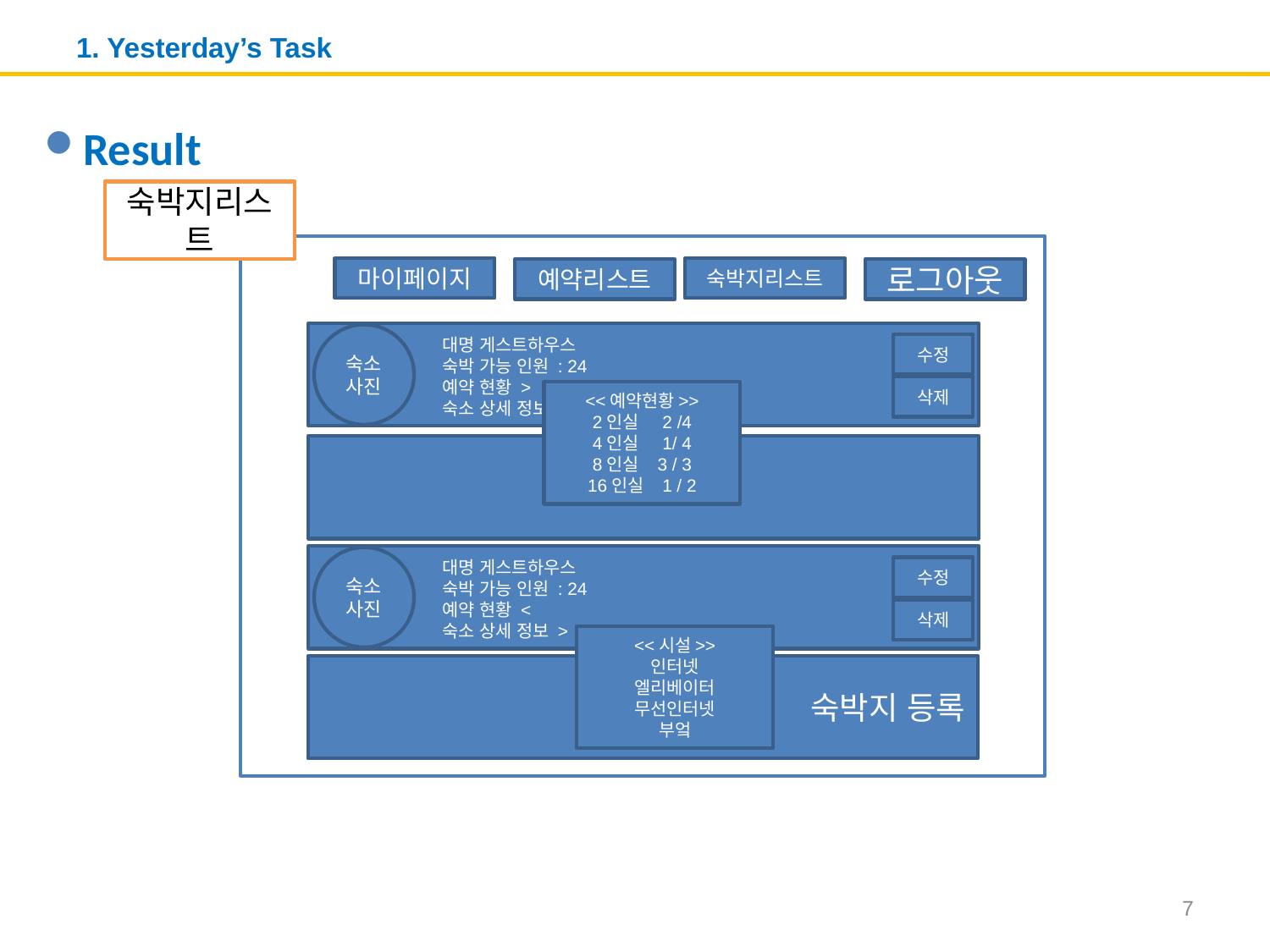

# 1. Yesterday’s Task
Result

숙박지리스트

마이페이지
숙박지리스트
예약리스트
로그아웃

숙소사진
대명 게스트하우스
숙박 가능 인원 : 24
예약 현황 >
숙소 상세 정보 <
수정
삭제
<<예약현황>>
2인실    2 /4
4인실    1/ 4
8인실   3 / 3
16인실   1 / 2

숙소사진
대명 게스트하우스
숙박 가능 인원 : 24
예약 현황 <
숙소 상세 정보 >
수정
삭제
<<시설>>
인터넷
엘리베이터
무선인터넷
부엌
숙박지 등록
7